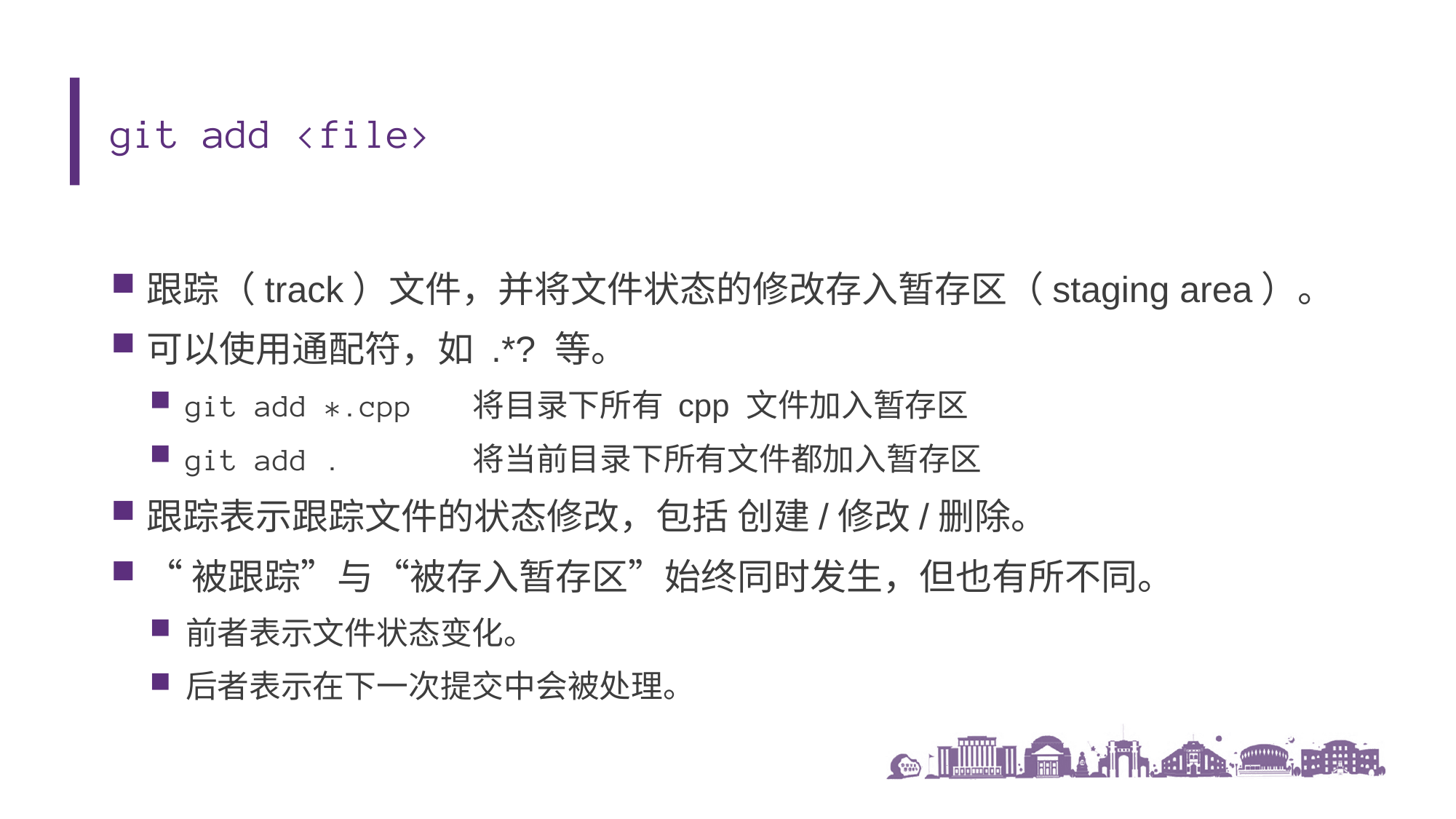

# git add <file>
跟踪（track）文件，并将文件状态的修改存入暂存区（staging area）。
可以使用通配符，如 .*? 等。
git add *.cpp   将目录下所有 cpp 文件加入暂存区
git add .       将当前目录下所有文件都加入暂存区
跟踪表示跟踪文件的状态修改，包括 创建/修改/删除。
“被跟踪”与“被存入暂存区”始终同时发生，但也有所不同。
前者表示文件状态变化。
后者表示在下一次提交中会被处理。